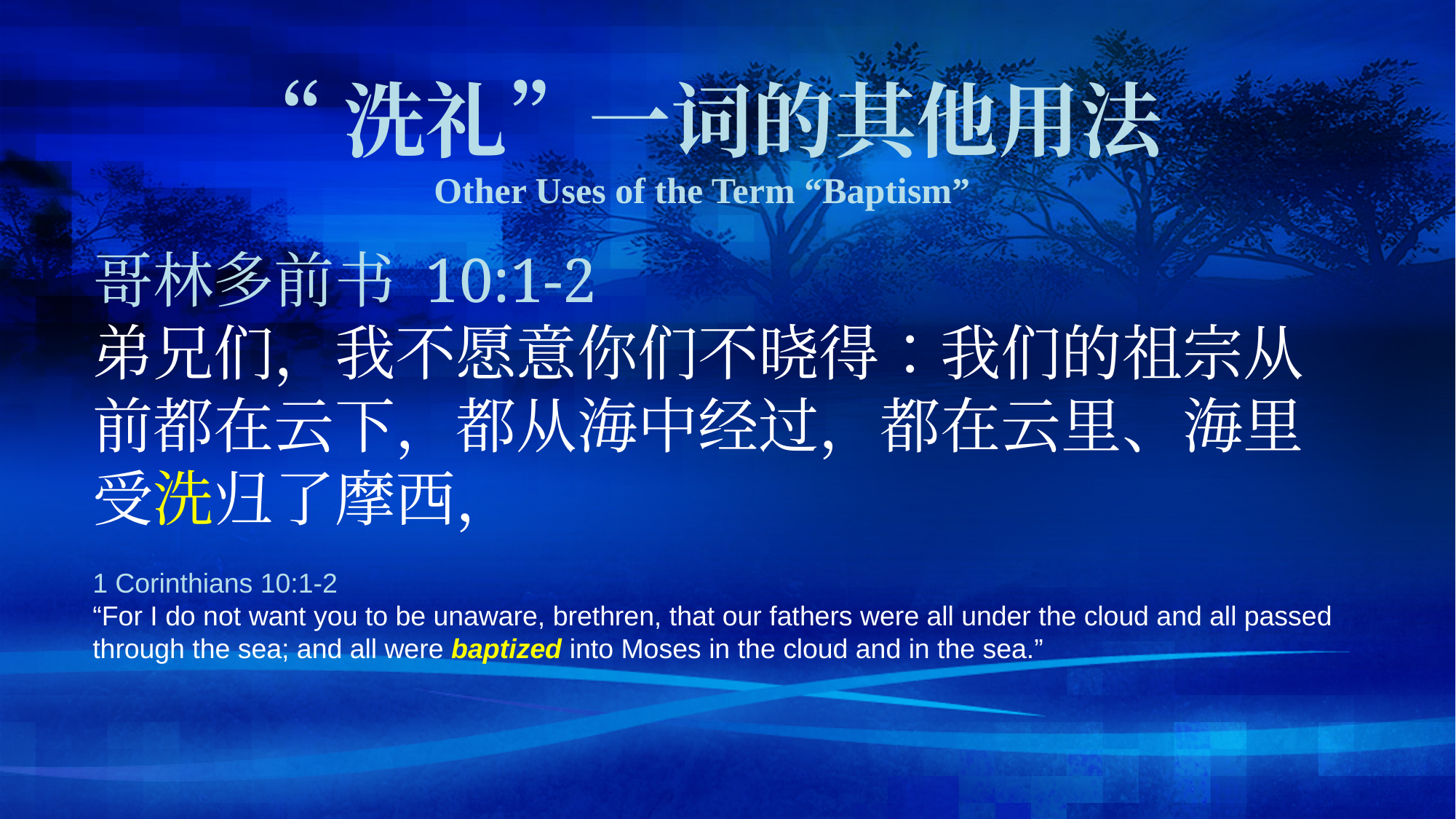

“洗礼”一词的其他用法
Other Uses of the Term “Baptism”
哥林多前书 10:1-2
弟兄们，我不愿意你们不晓得：我们的祖宗从前都在云下，都从海中经过，都在云里、海里受洗归了摩西，

1 Corinthians 10:1-2
“For I do not want you to be unaware, brethren, that our fathers were all under the cloud and all passed through the sea; and all were baptized into Moses in the cloud and in the sea.”